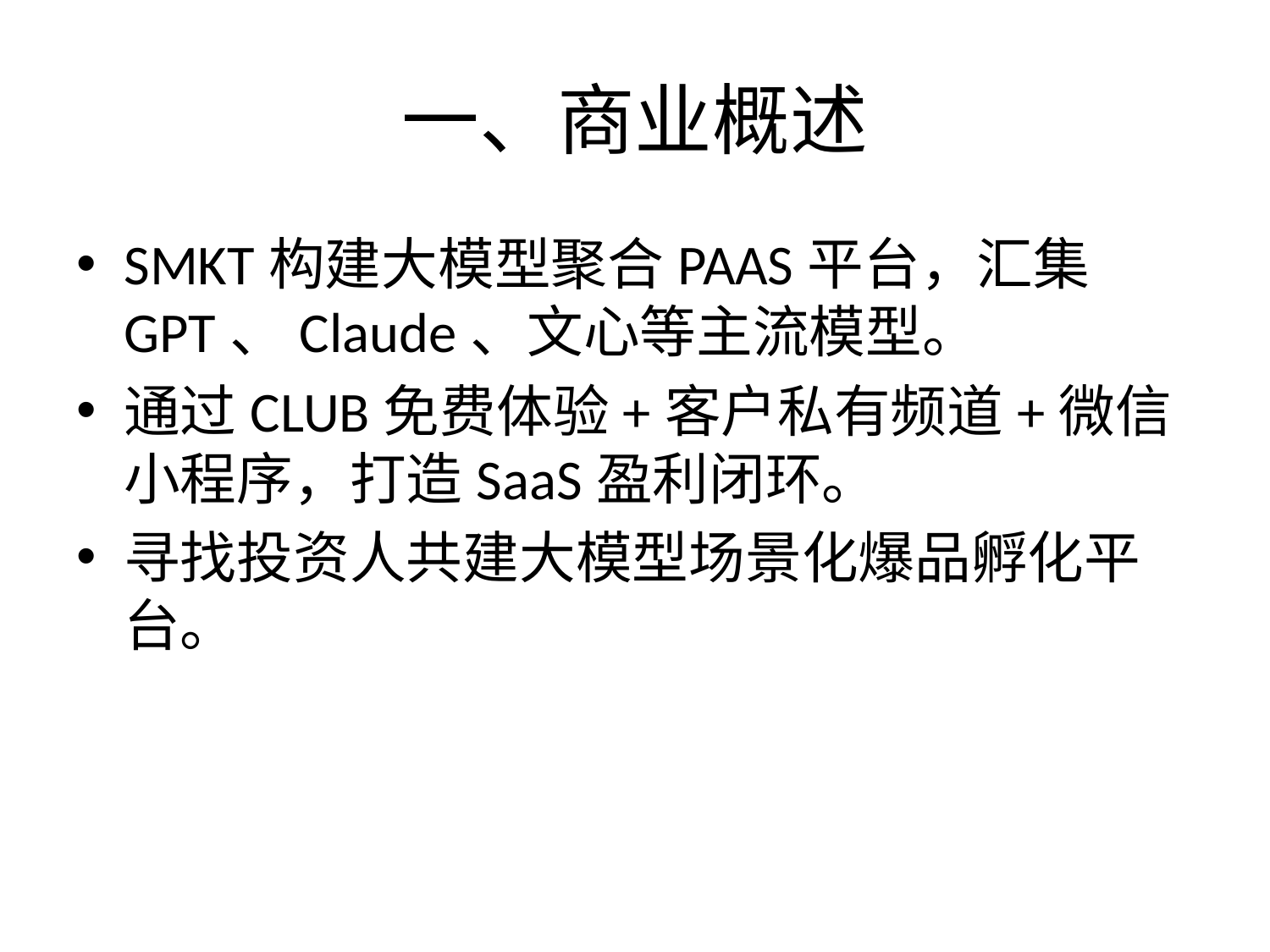

# 一、商业概述
SMKT构建大模型聚合PAAS平台，汇集GPT、Claude、文心等主流模型。
通过CLUB免费体验+客户私有频道+微信小程序，打造SaaS盈利闭环。
寻找投资人共建大模型场景化爆品孵化平台。